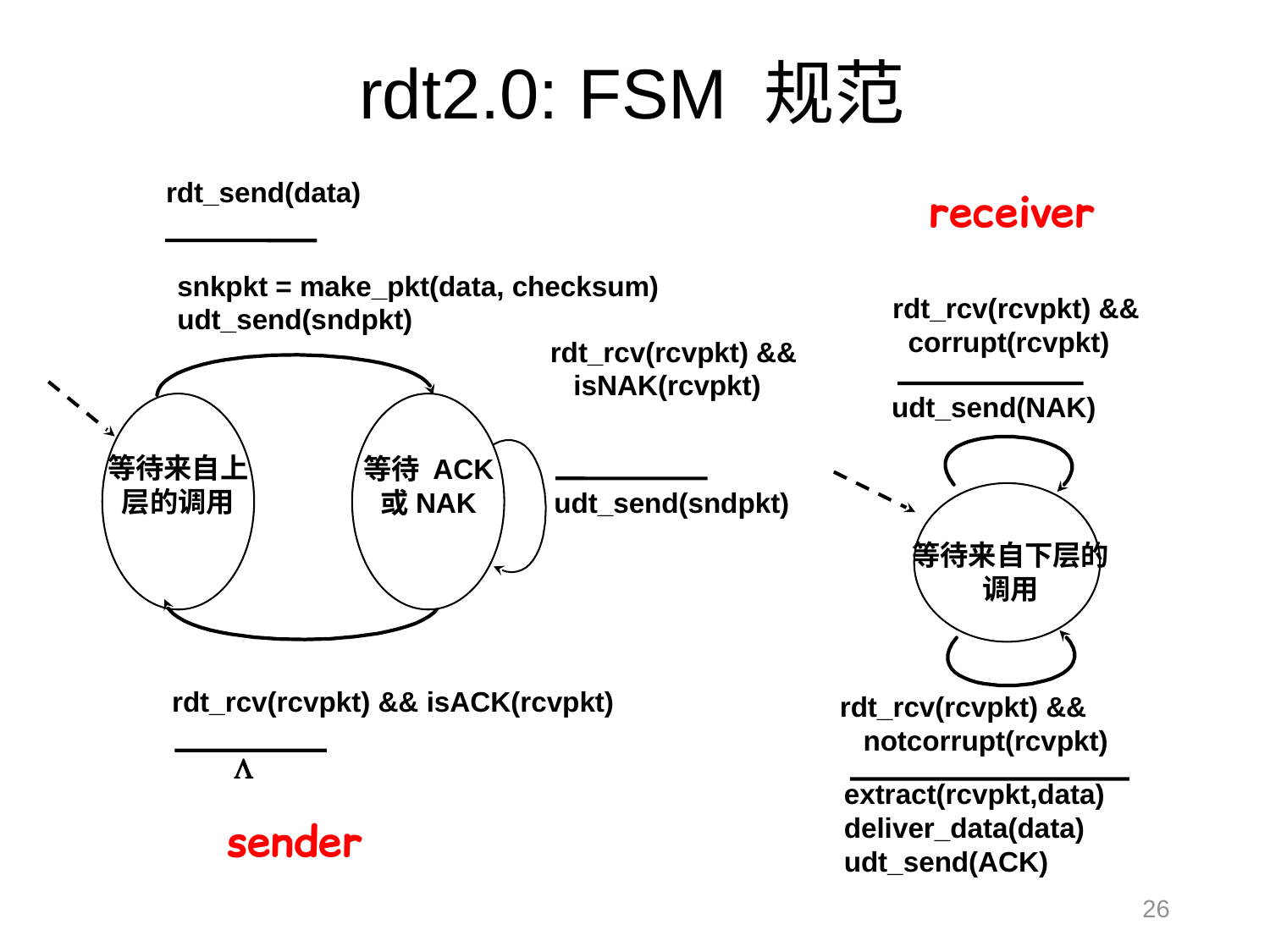

# rdt2.0: FSM 规范
rdt_send(data)

snkpkt = make_pkt(data, checksum)
udt_send(sndpkt)
rdt_rcv(rcvpkt) &&
   isNAK(rcvpkt)

等待 ACK 或NAK

等待来自上层的调用

udt_send(sndpkt)

rdt_rcv(rcvpkt) && isACK(rcvpkt)
Λ

sender
receiver
rdt_rcv(rcvpkt) &&
  corrupt(rcvpkt)
udt_send(NAK)

等待来自下层的调用

rdt_rcv(rcvpkt) &&
   notcorrupt(rcvpkt)
extract(rcvpkt,data)
deliver_data(data)
udt_send(ACK)

26